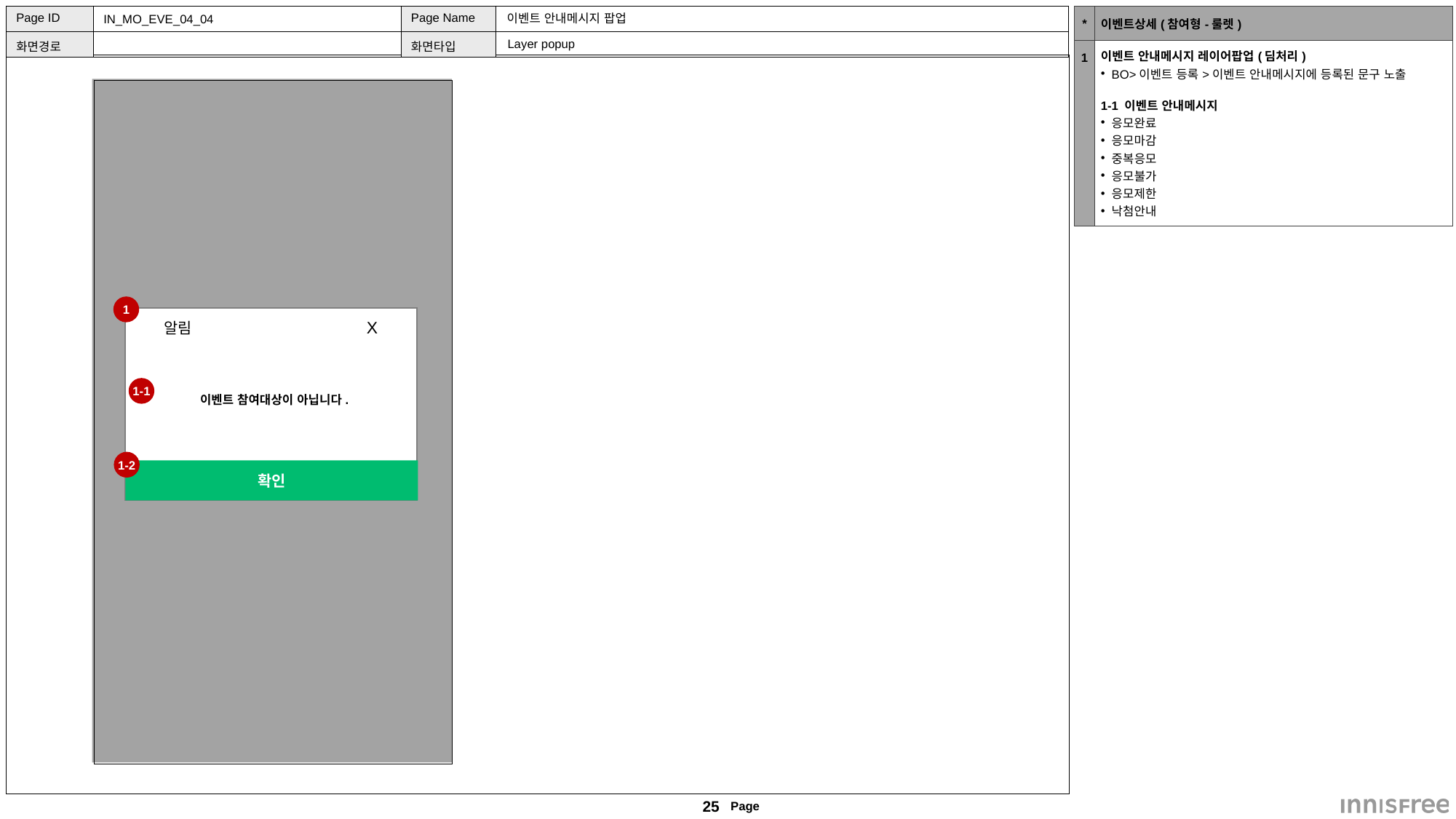

| \* | 이벤트상세(참여형-룰렛) |
| --- | --- |
| 1 | 이벤트 안내메시지 레이어팝업(딤처리) BO>이벤트 등록>이벤트 안내메시지에 등록된 문구 노출 1-1 이벤트 안내메시지 응모완료 응모마감 중복응모 응모불가 응모제한 낙첨안내 |
IN_MO_EVE_04_04
# 이벤트 안내메시지 팝업
Layer popup

1

알림                                         X
1-1
이벤트 참여대상이 아닙니다.
1-2
확인